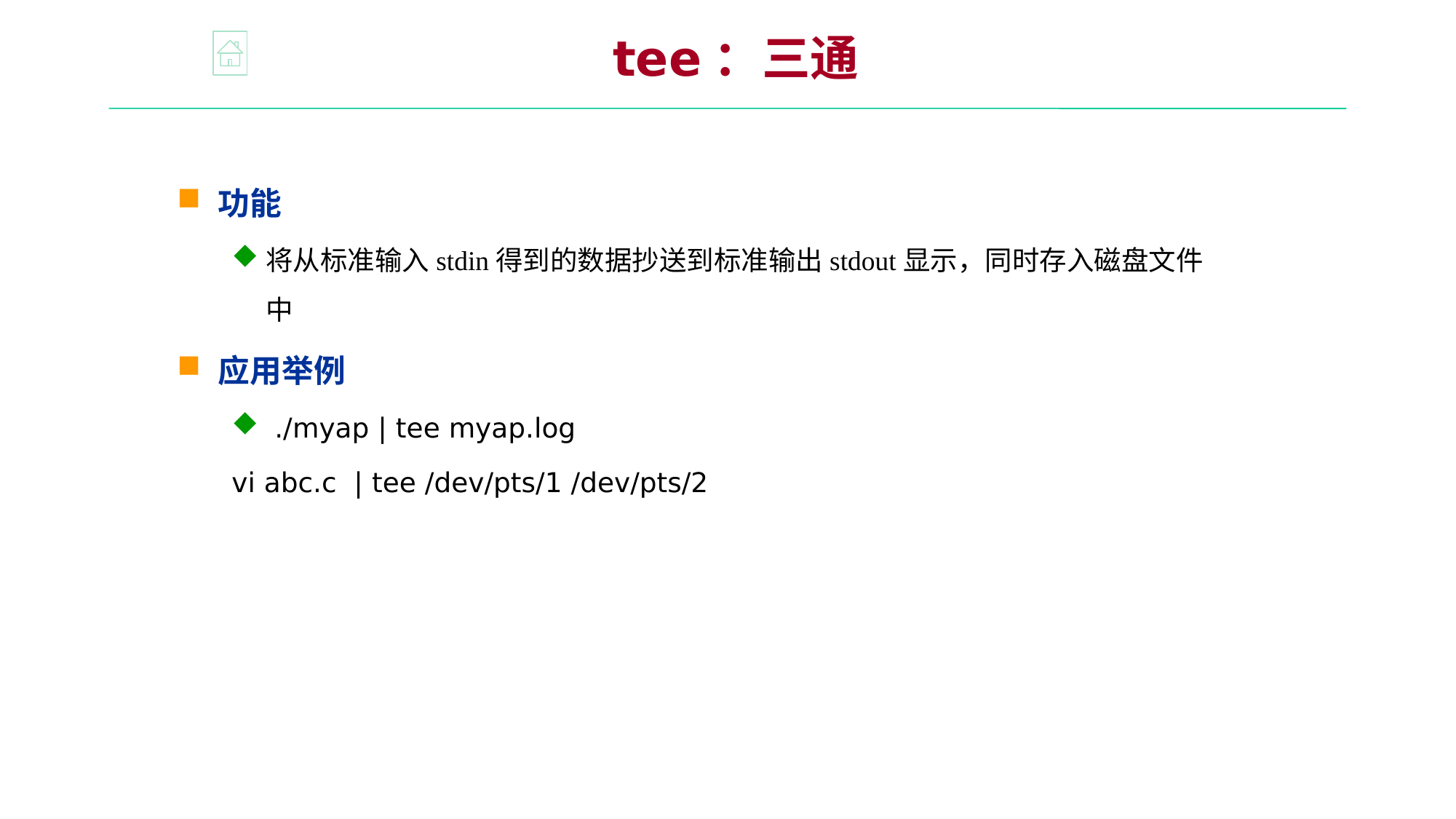

tee：三通

功能
将从标准输入stdin得到的数据抄送到标准输出stdout显示，同时存入磁盘文件中
应用举例
 ./myap | tee myap.log
vi abc.c  | tee /dev/pts/1 /dev/pts/2